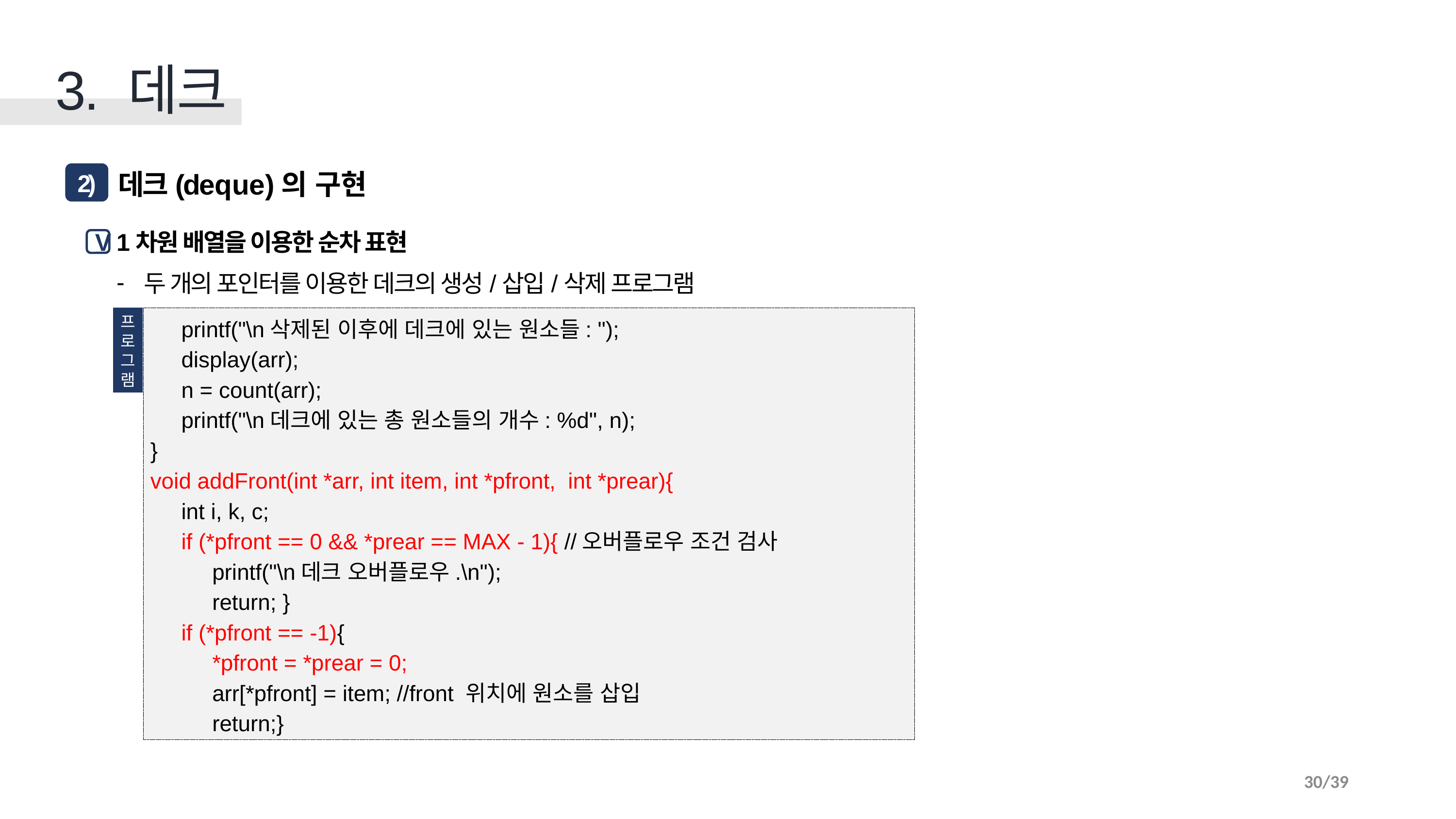

3. 데크

 데크(deque)의 구현
2)
1차원 배열을 이용한 순차 표현

두 개의 포인터를 이용한 데크의 생성/삽입/삭제 프로그램
V
프
로
그
램
     printf("\n삭제된 이후에 데크에 있는 원소들: ");
     display(arr);
     n = count(arr);
     printf("\n데크에 있는 총 원소들의 개수: %d", n);
}
void addFront(int *arr, int item, int *pfront,  int *prear){
     int i, k, c;
     if (*pfront == 0 && *prear == MAX - 1){ //오버플로우 조건 검사
          printf("\n데크 오버플로우.\n");
          return; }
     if (*pfront == -1){
          *pfront = *prear = 0;
          arr[*pfront] = item; //front 위치에 원소를 삽입
          return;}
30/39